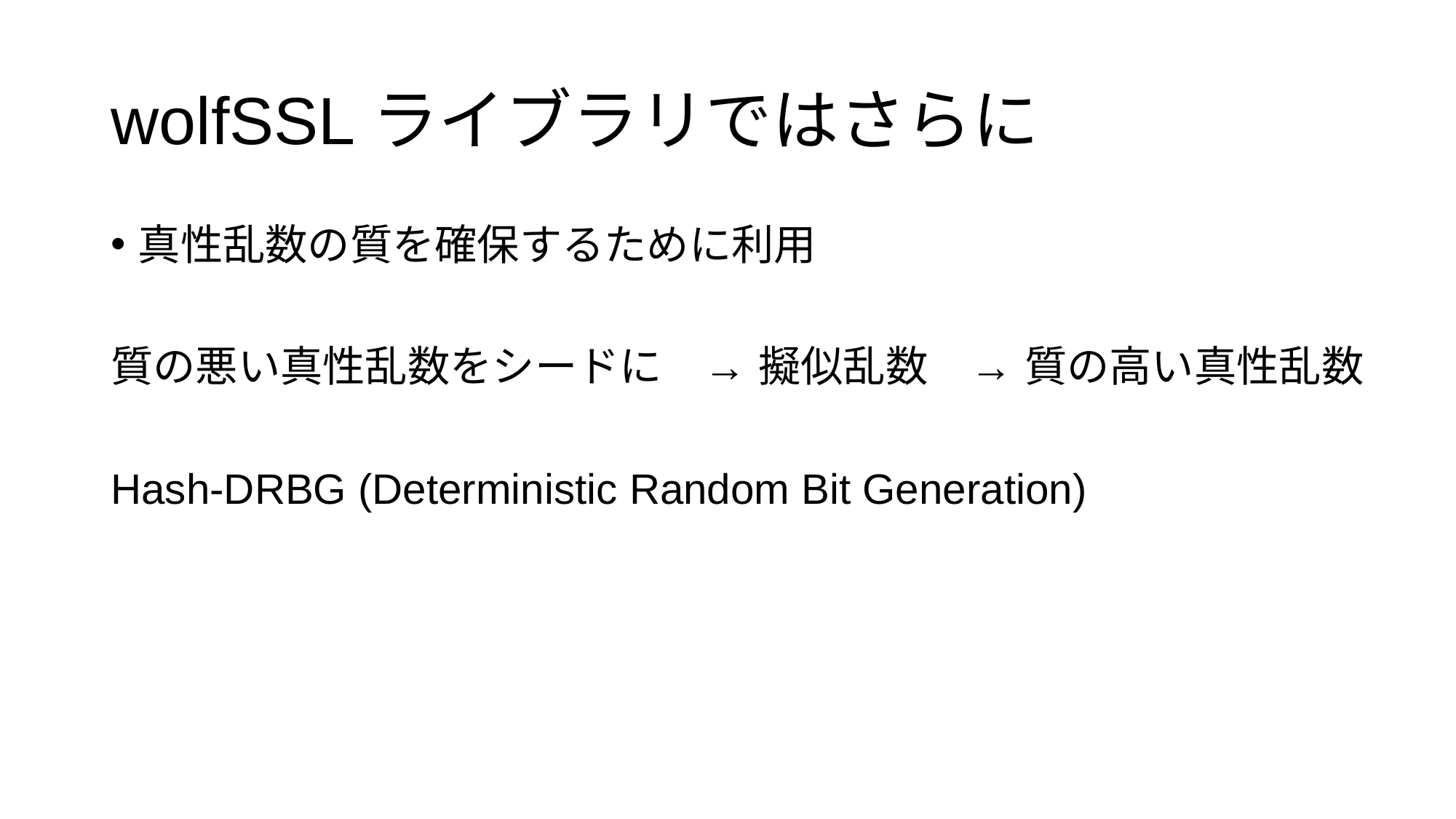

# wolfSSLライブラリではさらに
真性乱数の質を確保するために利用

質の悪い真性乱数をシードに　→ 擬似乱数　→ 質の高い真性乱数

Hash-DRBG (Deterministic Random Bit Generation)